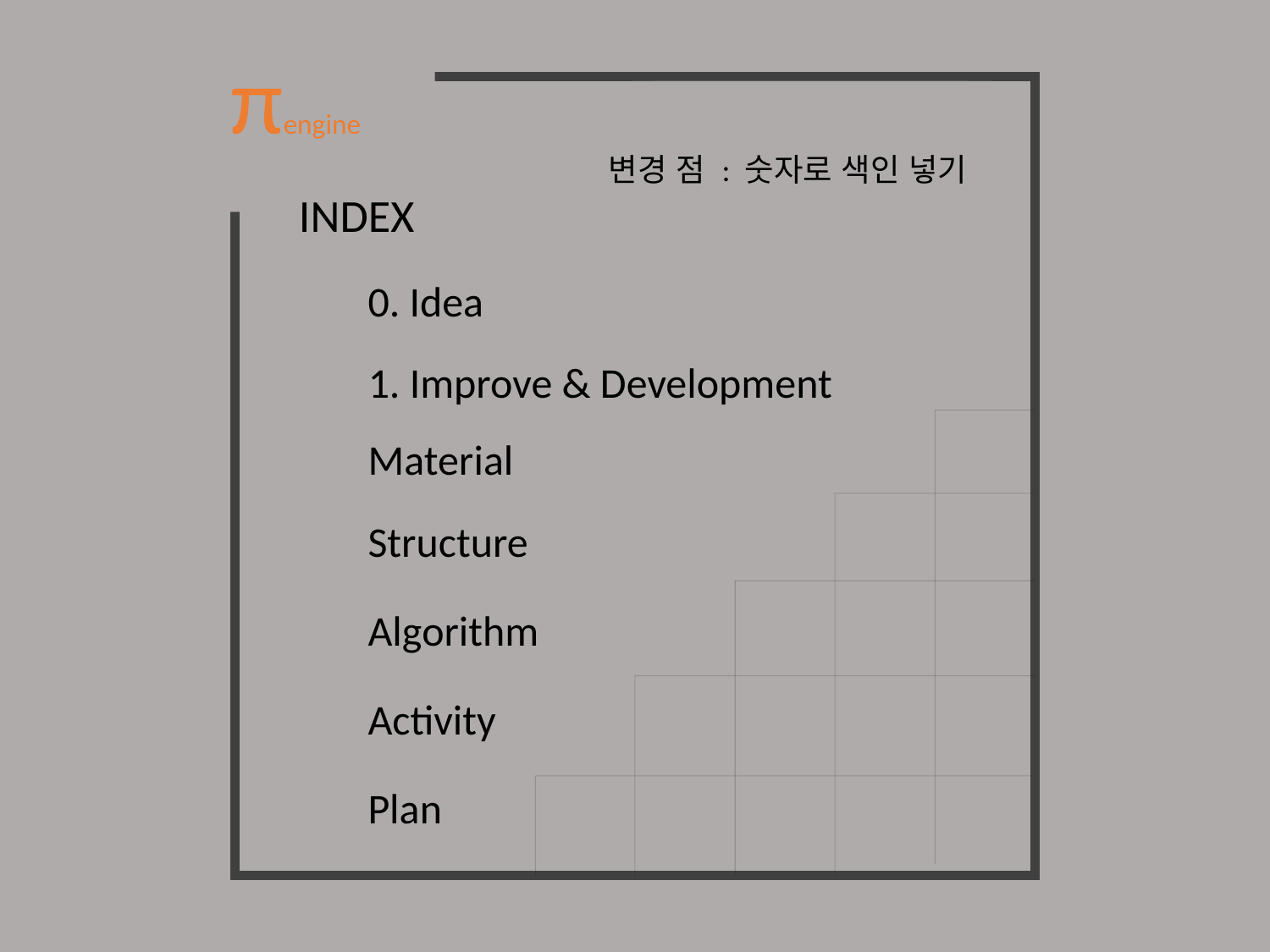

πengine

변경 점 : 숫자로 색인 넣기
INDEX
0. Idea
1. Improve & Development
Material
Structure
Algorithm
Activity
Plan